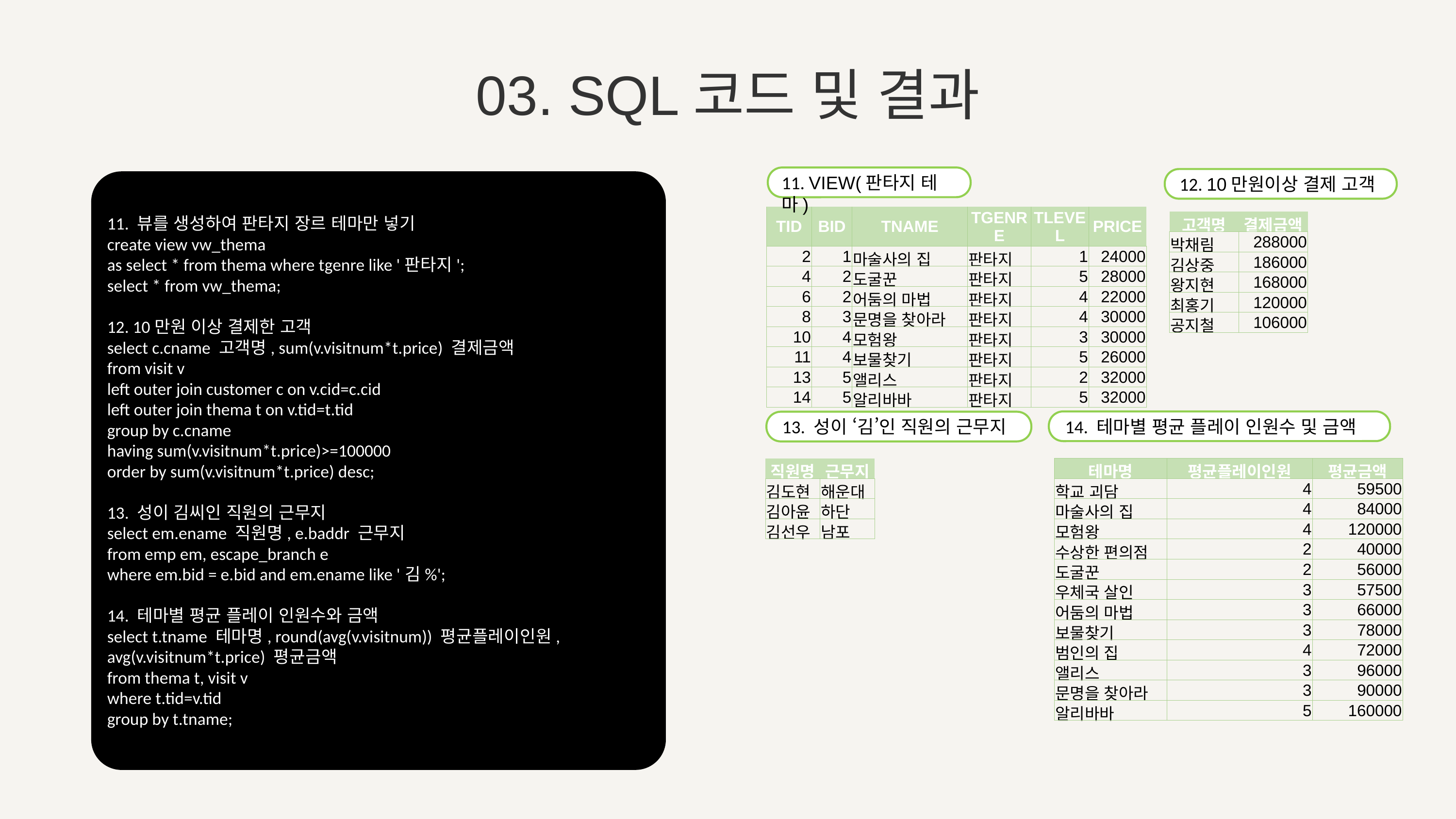

03. SQL코드 및 결과

11. VIEW(판타지 테마)

12. 10만원이상 결제 고객
11. 뷰를 생성하여 판타지 장르 테마만 넣기
create view vw_thema
as select * from thema where tgenre like '판타지';
select * from vw_thema;

12. 10만원 이상 결제한 고객
select c.cname 고객명, sum(v.visitnum*t.price) 결제금액
from visit v
left outer join customer c on v.cid=c.cid
left outer join thema t on v.tid=t.tid
group by c.cname
having sum(v.visitnum*t.price)>=100000
order by sum(v.visitnum*t.price) desc;

13. 성이 김씨인 직원의 근무지
select em.ename 직원명, e.baddr 근무지
from emp em, escape_branch e
where em.bid = e.bid and em.ename like '김%';

14. 테마별 평균 플레이 인원수와 금액
select t.tname 테마명, round(avg(v.visitnum)) 평균플레이인원, avg(v.visitnum*t.price) 평균금액
from thema t, visit v
where t.tid=v.tid
group by t.tname;
| TID | BID | TNAME | TGENRE | TLEVEL | PRICE |
| --- | --- | --- | --- | --- | --- |
| 2 | 1 | 마술사의 집 | 판타지 | 1 | 24000 |
| 4 | 2 | 도굴꾼 | 판타지 | 5 | 28000 |
| 6 | 2 | 어둠의 마법 | 판타지 | 4 | 22000 |
| 8 | 3 | 문명을 찾아라 | 판타지 | 4 | 30000 |
| 10 | 4 | 모험왕 | 판타지 | 3 | 30000 |
| 11 | 4 | 보물찾기 | 판타지 | 5 | 26000 |
| 13 | 5 | 앨리스 | 판타지 | 2 | 32000 |
| 14 | 5 | 알리바바 | 판타지 | 5 | 32000 |
| 고객명 | 결제금액 |
| --- | --- |
| 박채림 | 288000 |
| 김상중 | 186000 |
| 왕지현 | 168000 |
| 최홍기 | 120000 |
| 공지철 | 106000 |

14. 테마별 평균 플레이 인원수 및 금액

13. 성이 ‘김’인 직원의 근무지
| 직원명 | 근무지 |
| --- | --- |
| 김도현 | 해운대 |
| 김아윤 | 하단 |
| 김선우 | 남포 |
| 테마명 | 평균플레이인원 | 평균금액 |
| --- | --- | --- |
| 학교 괴담 | 4 | 59500 |
| 마술사의 집 | 4 | 84000 |
| 모험왕 | 4 | 120000 |
| 수상한 편의점 | 2 | 40000 |
| 도굴꾼 | 2 | 56000 |
| 우체국 살인 | 3 | 57500 |
| 어둠의 마법 | 3 | 66000 |
| 보물찾기 | 3 | 78000 |
| 범인의 집 | 4 | 72000 |
| 앨리스 | 3 | 96000 |
| 문명을 찾아라 | 3 | 90000 |
| 알리바바 | 5 | 160000 |